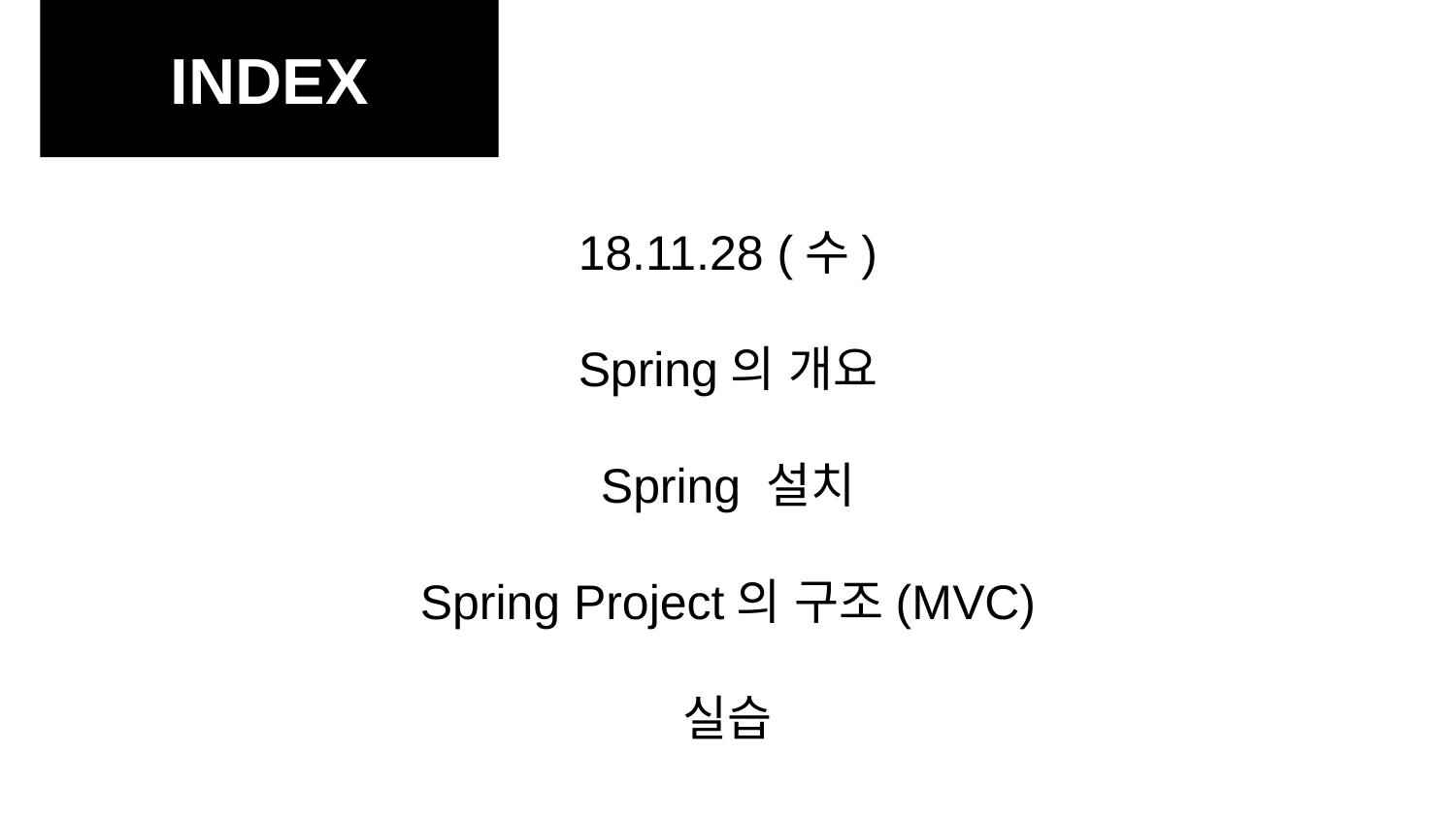

INDEX
18.11.28 (수)

Spring의 개요

Spring 설치

Spring Project의 구조(MVC)

실습